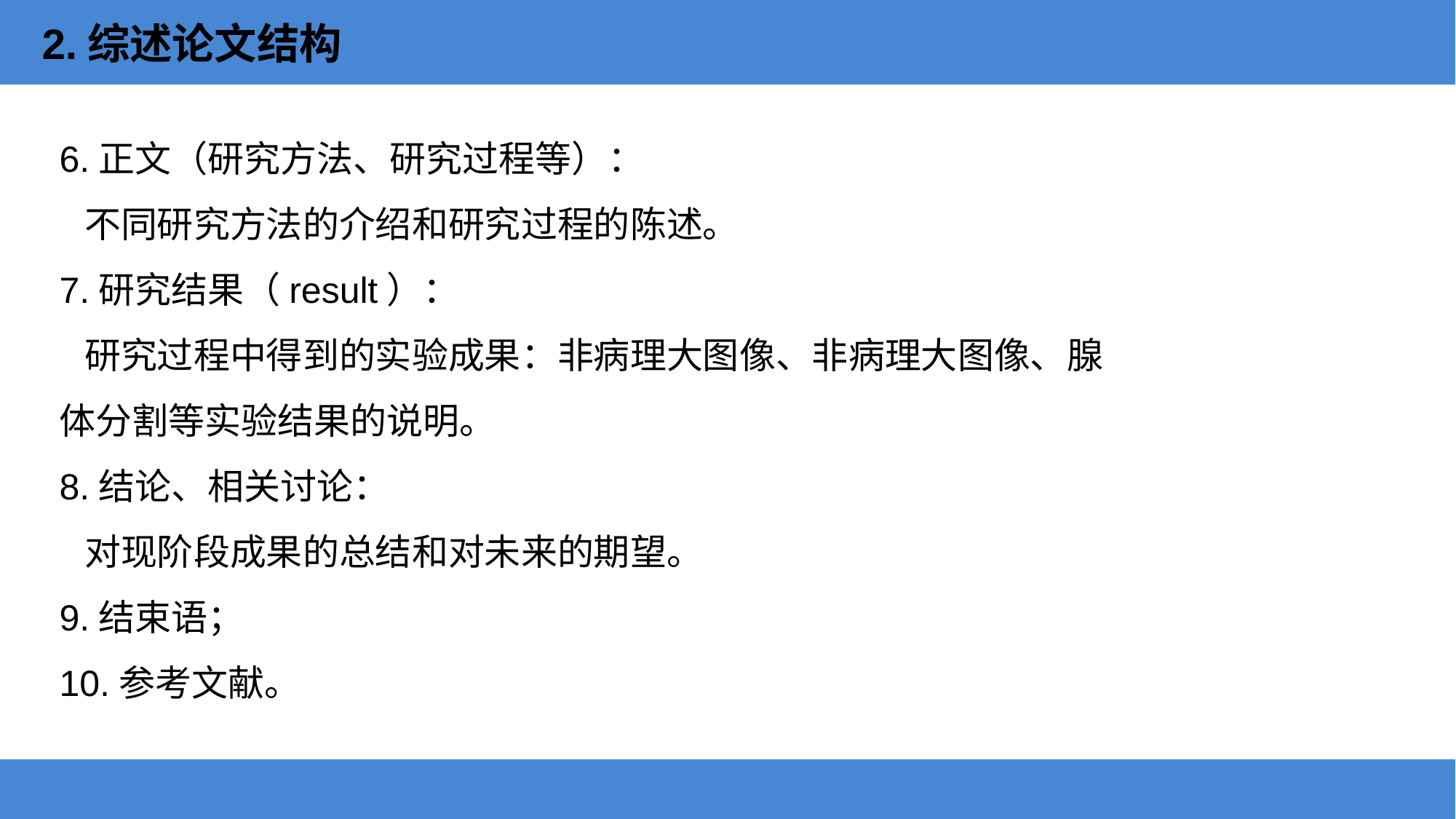

2.综述论文结构
6.正文（研究方法、研究过程等）：
  不同研究方法的介绍和研究过程的陈述。
7.研究结果（result）：
  研究过程中得到的实验成果：非病理大图像、非病理大图像、腺体分割等实验结果的说明。
8.结论、相关讨论：
  对现阶段成果的总结和对未来的期望。
9.结束语；
10.参考文献。